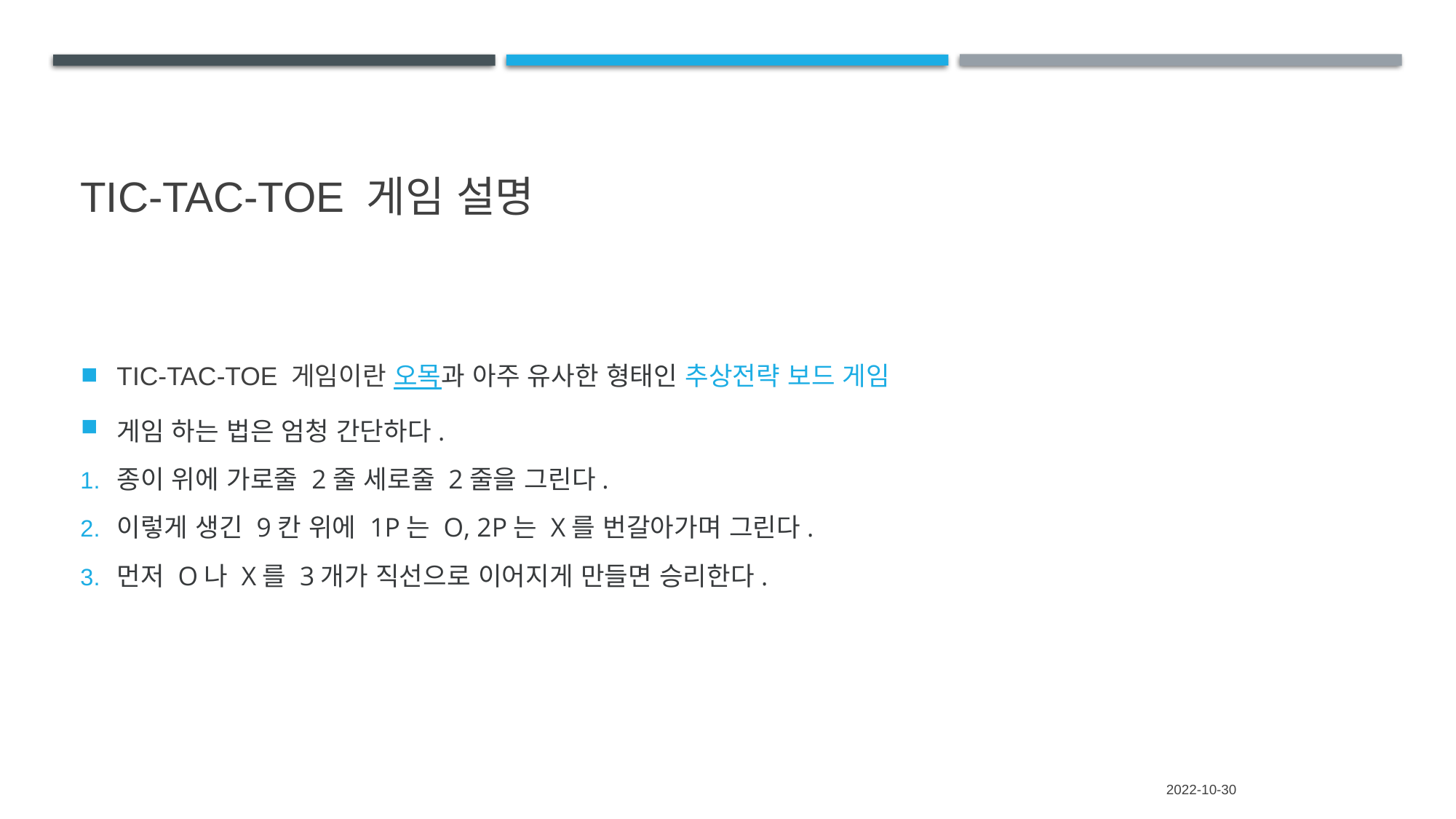

# tic-tac-toe 게임 설명
TIC-TAC-TOE 게임이란 오목과 아주 유사한 형태인 추상전략 보드 게임
게임 하는 법은 엄청 간단하다.
종이 위에 가로줄 2줄 세로줄 2줄을 그린다.
이렇게 생긴 9칸 위에 1P는 O, 2P는 X를 번갈아가며 그린다.
먼저 O나 X를 3개가 직선으로 이어지게 만들면 승리한다.

2022-10-30